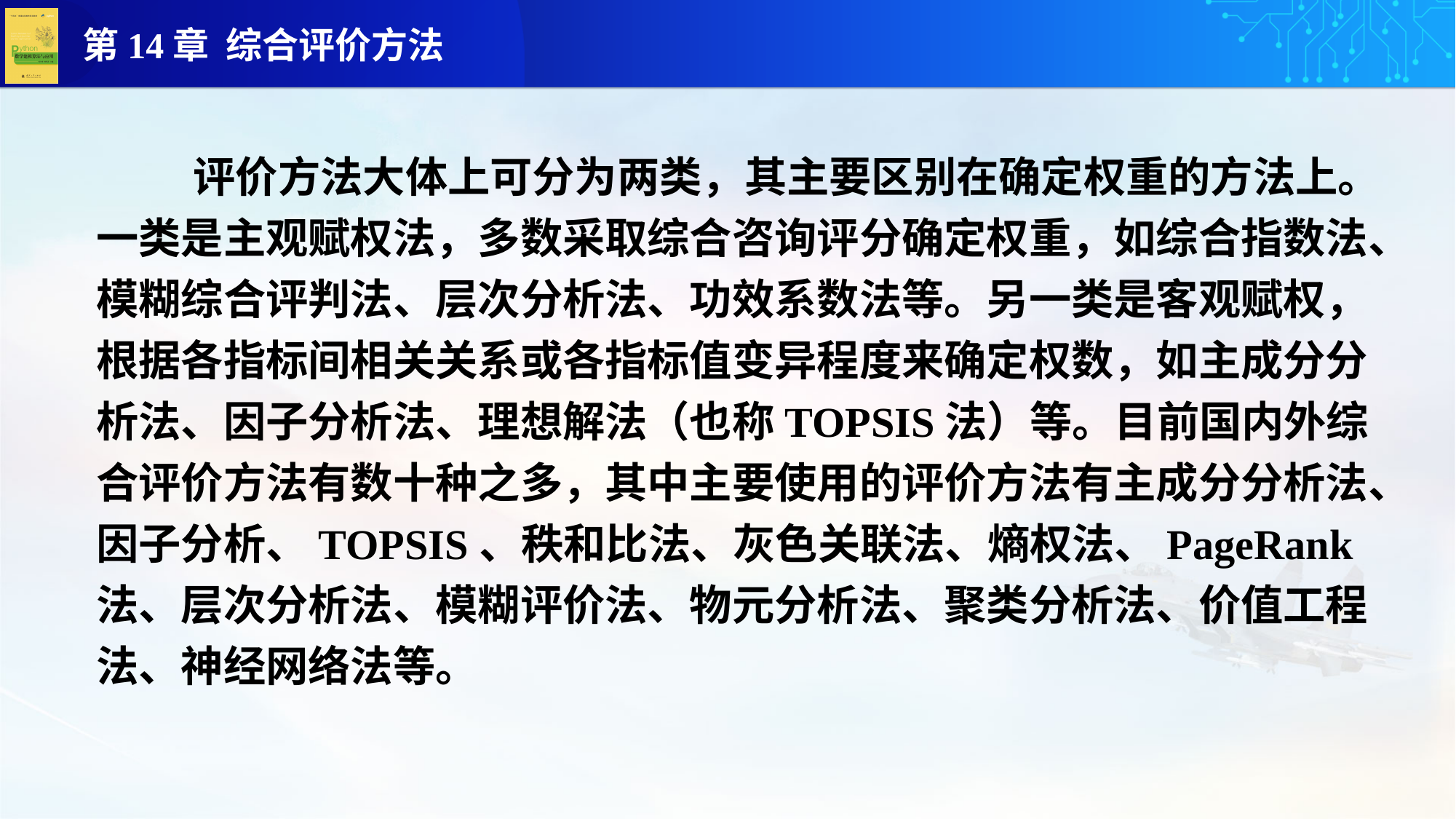

评价方法大体上可分为两类，其主要区别在确定权重的方法上。一类是主观赋权法，多数采取综合咨询评分确定权重，如综合指数法、模糊综合评判法、层次分析法、功效系数法等。另一类是客观赋权，根据各指标间相关关系或各指标值变异程度来确定权数，如主成分分析法、因子分析法、理想解法（也称TOPSIS法）等。目前国内外综合评价方法有数十种之多，其中主要使用的评价方法有主成分分析法、因子分析、TOPSIS、秩和比法、灰色关联法、熵权法、PageRank法、层次分析法、模糊评价法、物元分析法、聚类分析法、价值工程法、神经网络法等。